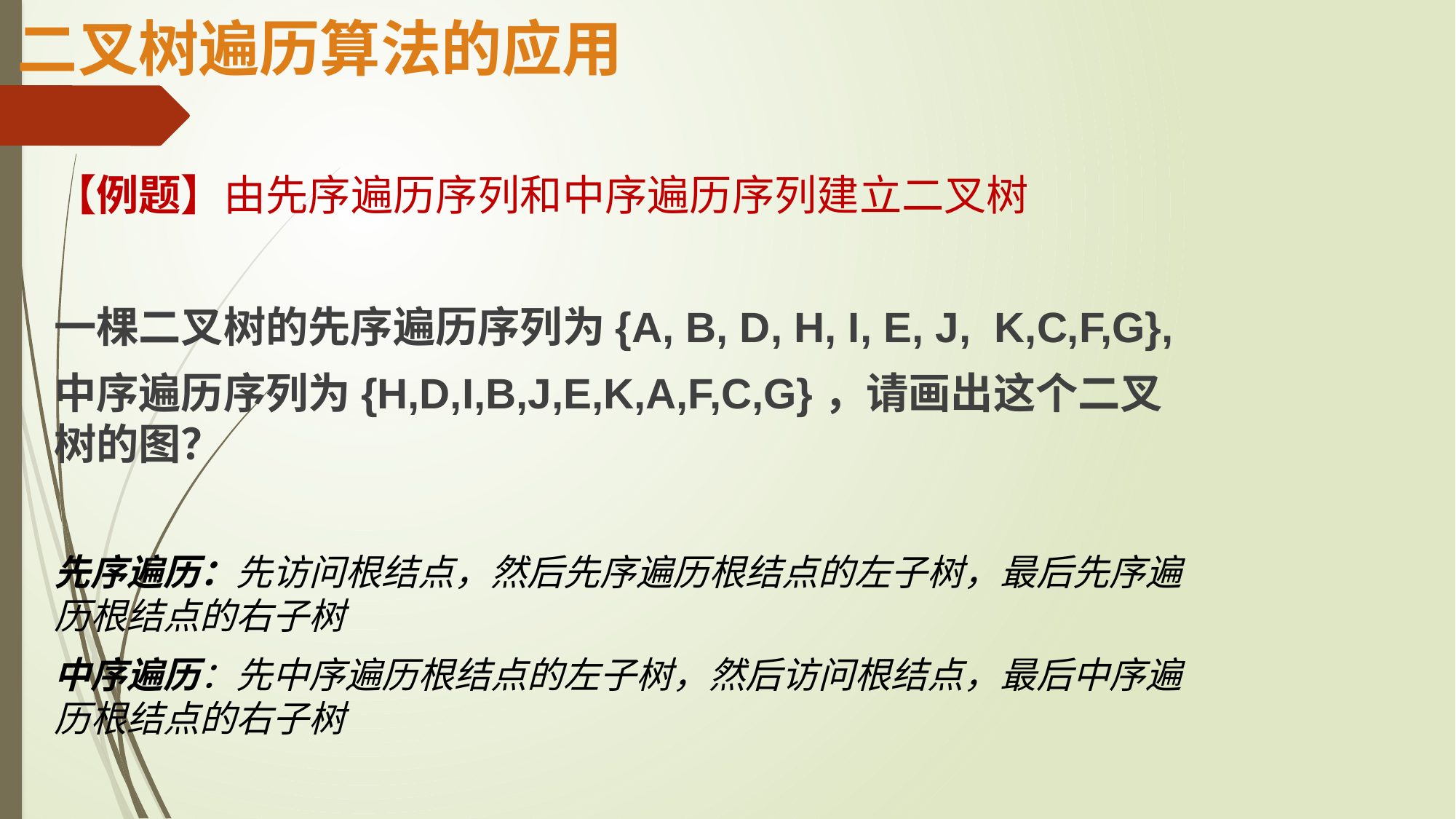

二叉树遍历算法的应用

【例题】由先序遍历序列和中序遍历序列建立二叉树

一棵二叉树的先序遍历序列为{A, B, D, H, I, E, J,  K,C,F,G},
中序遍历序列为{H,D,I,B,J,E,K,A,F,C,G}，请画出这个二叉树的图？

先序遍历：先访问根结点，然后先序遍历根结点的左子树，最后先序遍历根结点的右子树
中序遍历：先中序遍历根结点的左子树，然后访问根结点，最后中序遍历根结点的右子树